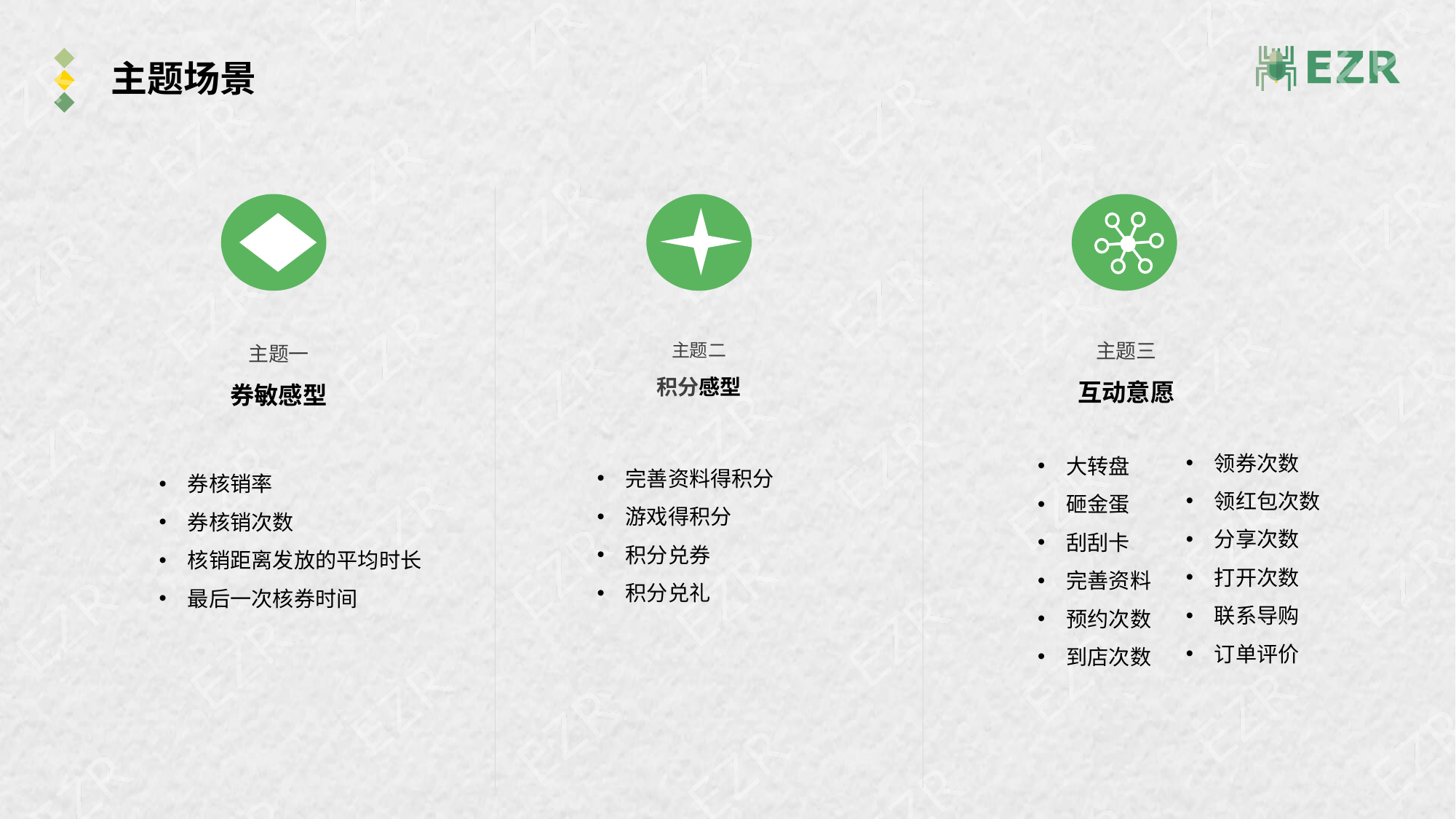

# 主题场景

主题一
券敏感型
券核销率
券核销次数
核销距离发放的平均时长
最后一次核券时间

主题三
互动意愿
领券次数
领红包次数
分享次数
打开次数
联系导购
订单评价

主题二
积分感型
完善资料得积分
游戏得积分
积分兑券
积分兑礼

大转盘
砸金蛋
刮刮卡
完善资料
预约次数
到店次数